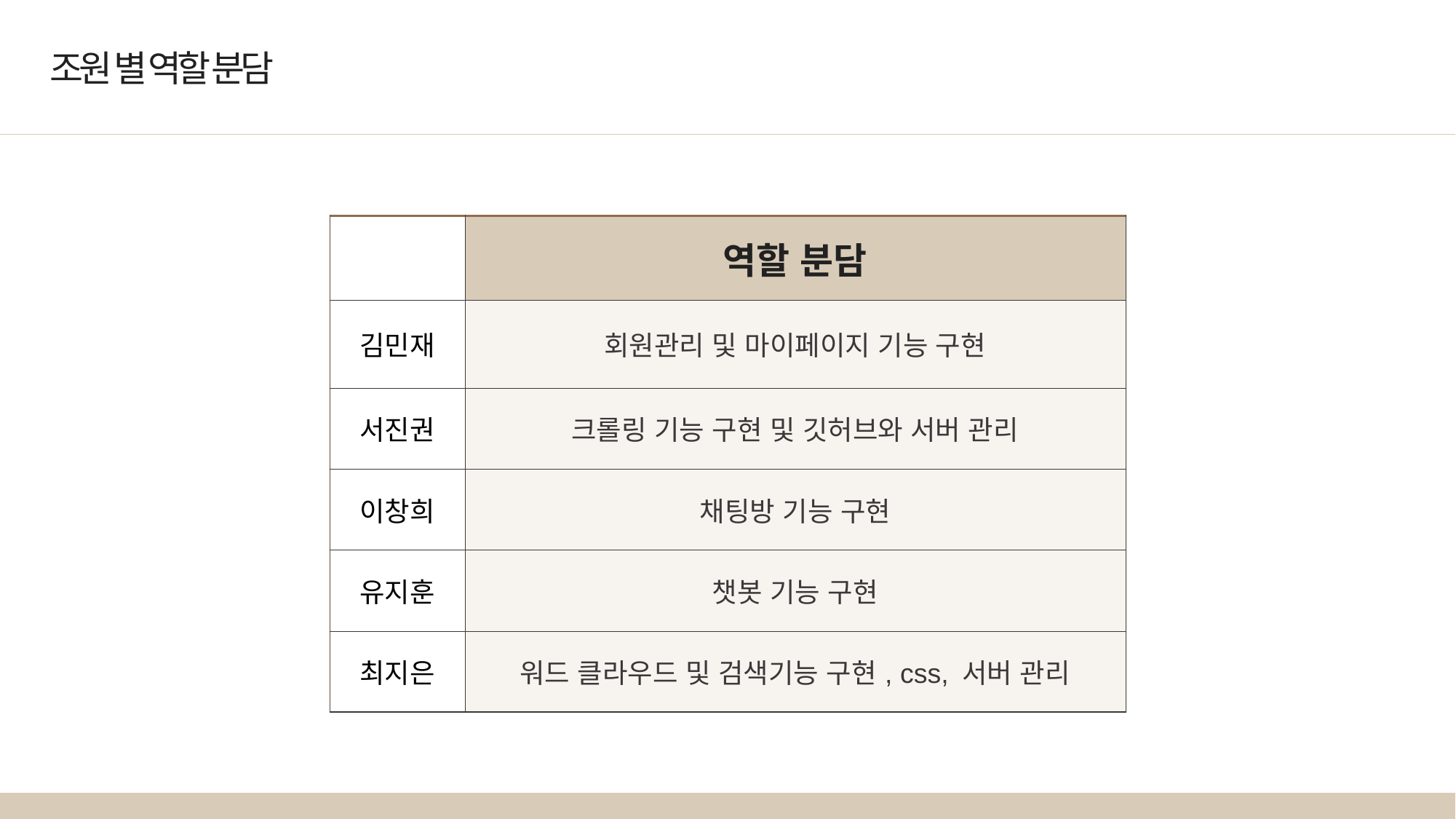

조원 별 역할 분담
|  | 역할 분담 |
| --- | --- |
| 김민재 | 회원관리 및 마이페이지 기능 구현 |
| 서진권 | 크롤링 기능 구현 및 깃허브와 서버 관리 |
| 이창희 | 채팅방 기능 구현 |
| 유지훈 | 챗봇 기능 구현 |
| 최지은 | 워드 클라우드 및 검색기능 구현, css, 서버 관리 |